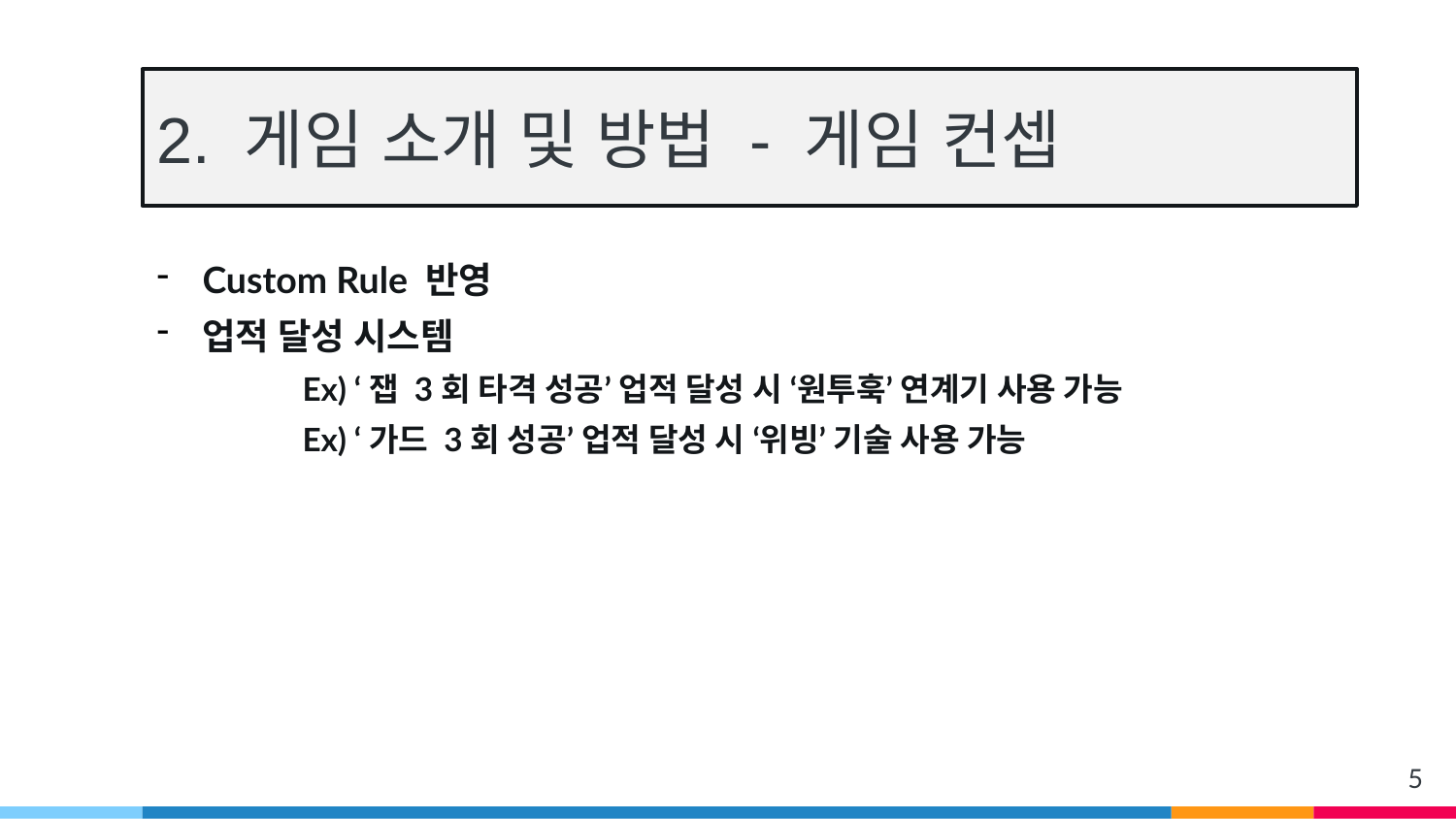

# 2. 게임 소개 및 방법 - 게임 컨셉
Custom Rule 반영
업적 달성 시스템
	Ex) ‘잽 3회 타격 성공’ 업적 달성 시 ‘원투훅’ 연계기 사용 가능
	Ex) ‘가드 3회 성공’ 업적 달성 시 ‘위빙’ 기술 사용 가능
5